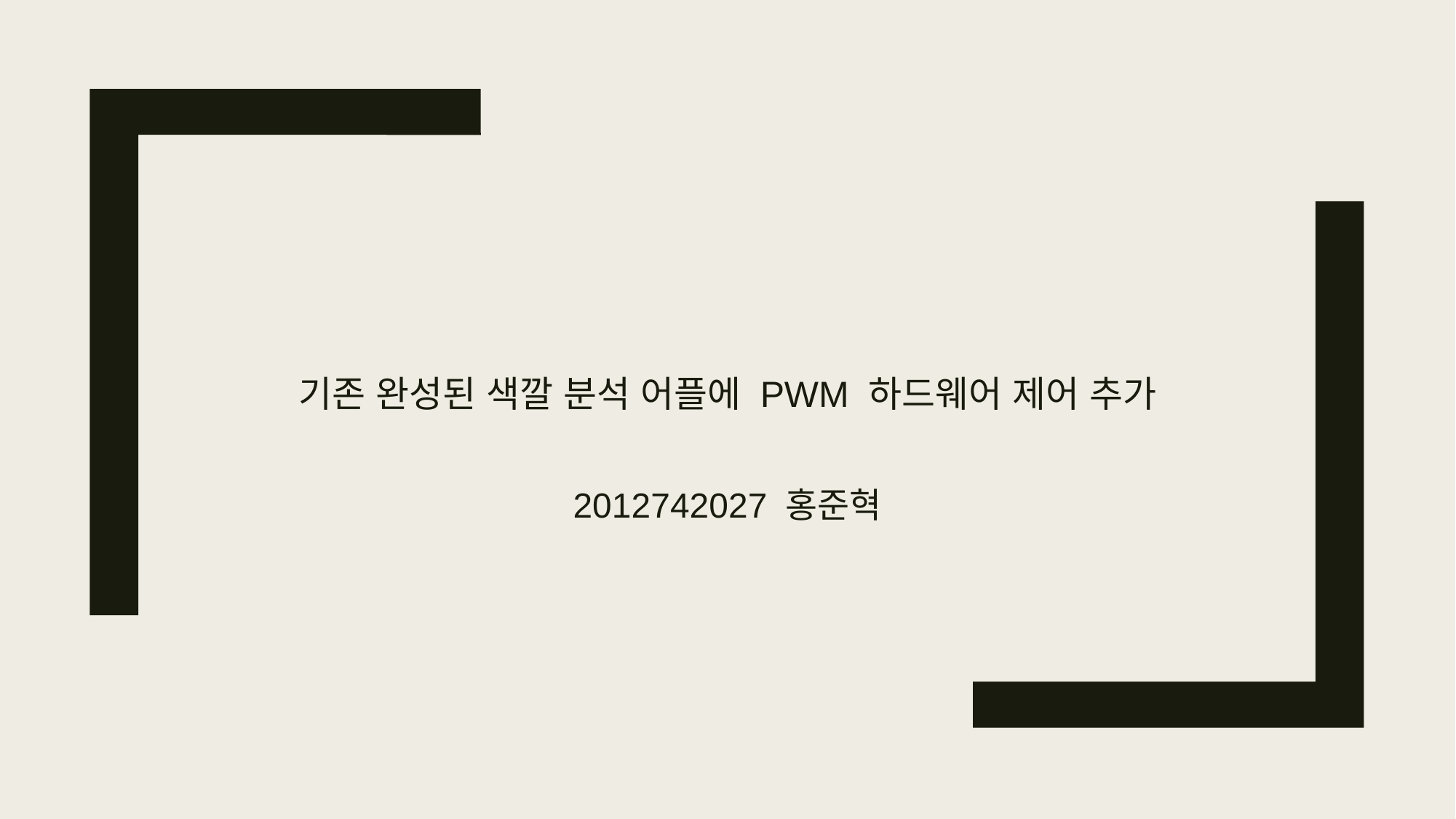

# 기존 완성된 색깔 분석 어플에 pwm 하드웨어 제어 추가
2012742027 홍준혁